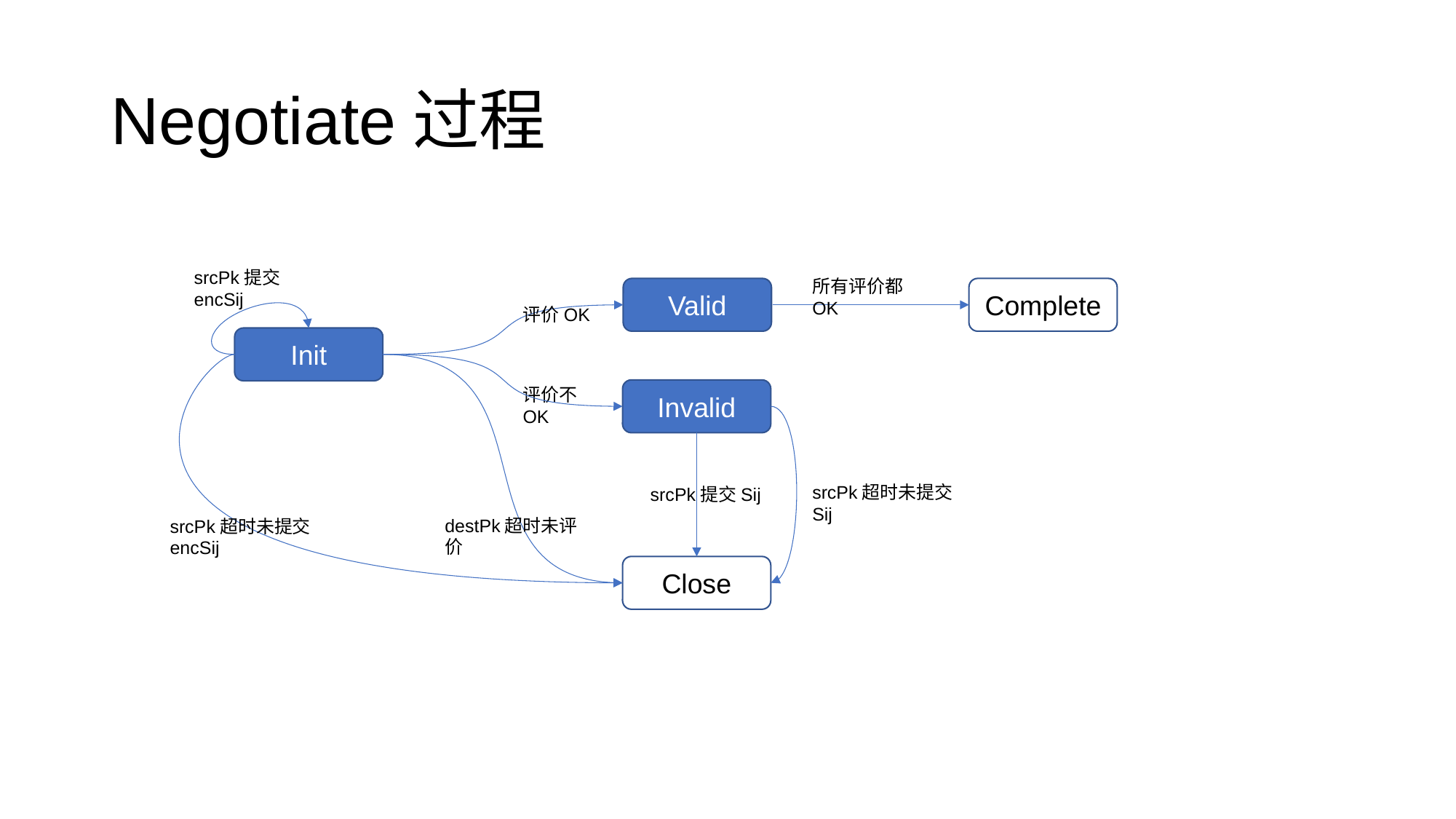

# Negotiate过程
srcPk提交encSij
所有评价都OK
Valid
Complete
评价OK
Init
评价不OK
Invalid
srcPk超时未提交Sij
srcPk提交Sij
destPk超时未评价
srcPk超时未提交encSij

Close